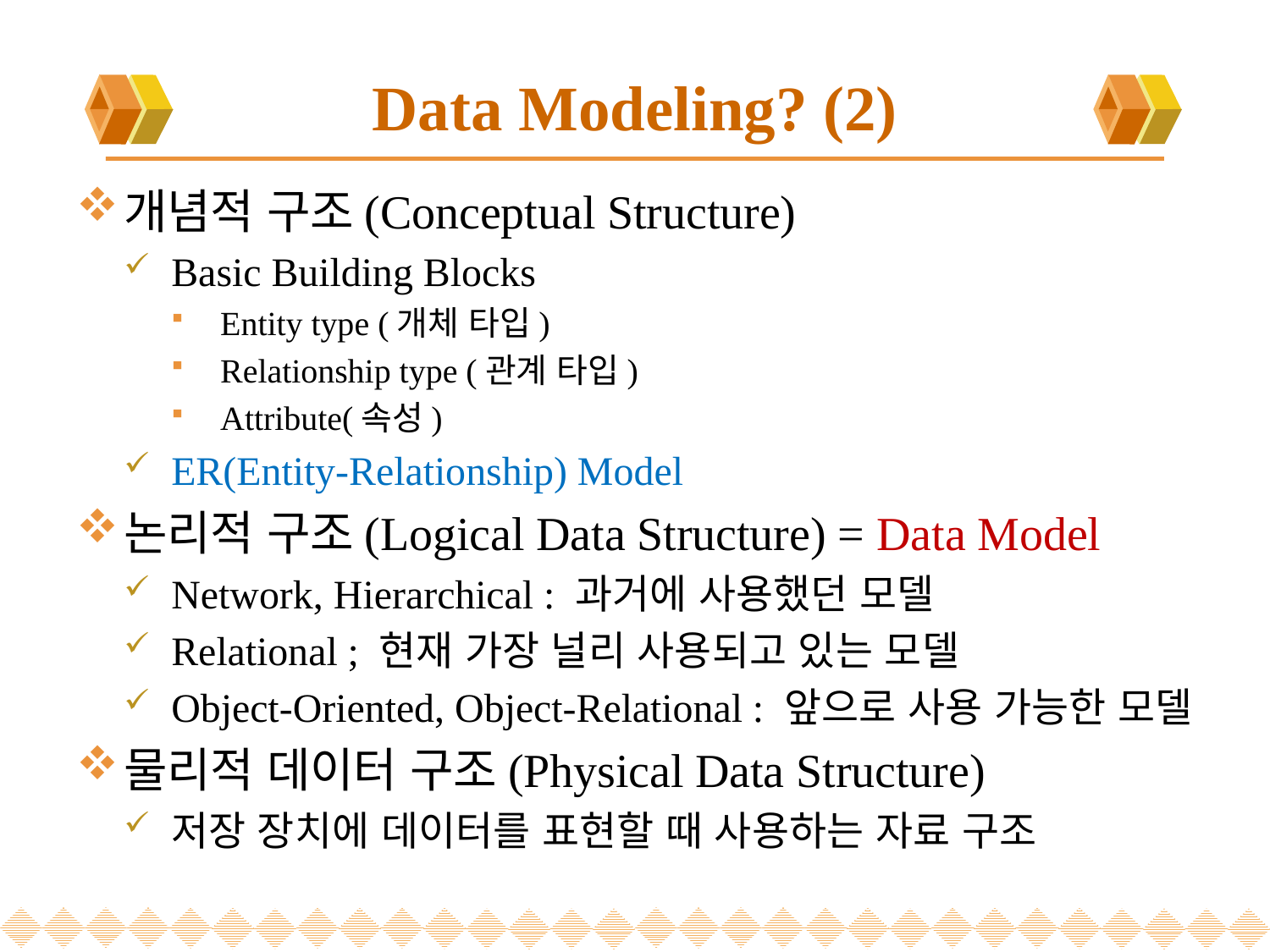

# Data Modeling? (2)
개념적 구조(Conceptual Structure)
Basic Building Blocks
Entity type (개체 타입)
Relationship type (관계 타입)
Attribute(속성)
ER(Entity-Relationship) Model
논리적 구조(Logical Data Structure) = Data Model
Network, Hierarchical : 과거에 사용했던 모델
Relational ; 현재 가장 널리 사용되고 있는 모델
Object-Oriented, Object-Relational : 앞으로 사용 가능한 모델
물리적 데이터 구조(Physical Data Structure)
저장 장치에 데이터를 표현할 때 사용하는 자료 구조